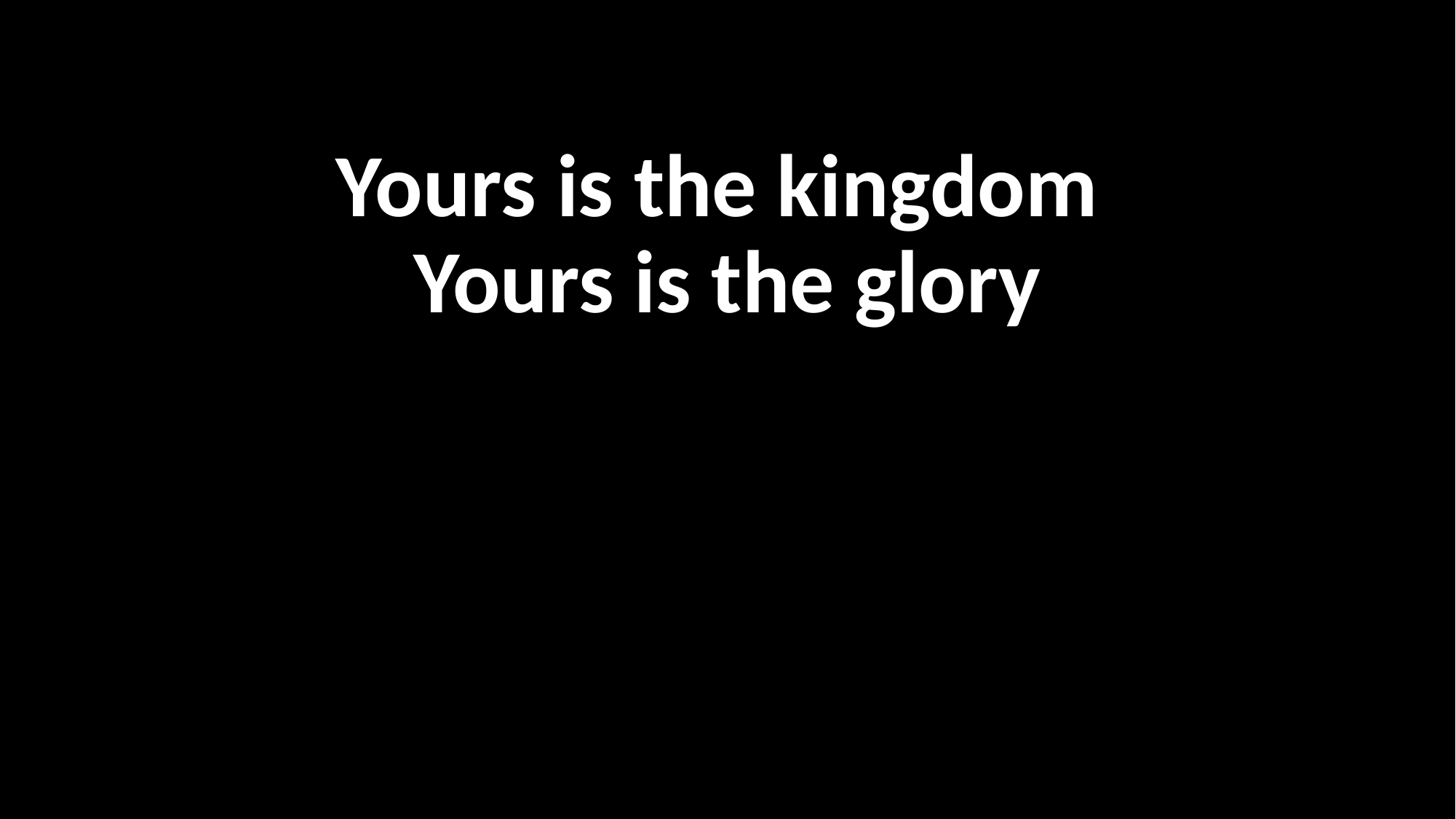

Yours is the kingdom
Yours is the glory
온 땅 가득한 주님의 영광